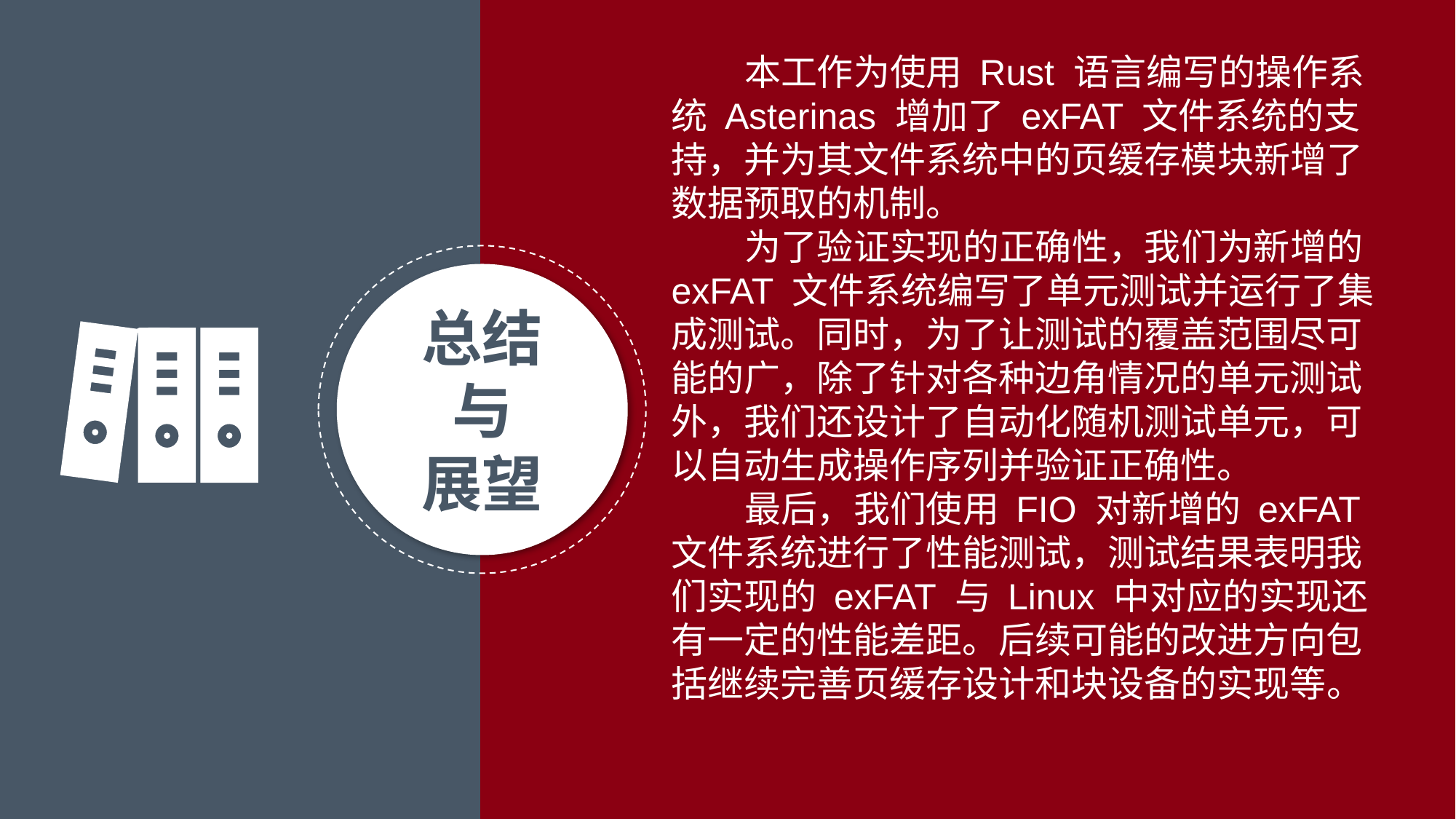

本工作为使用 Rust 语言编写的操作系统 Asterinas 增加了 exFAT 文件系统的支持，并为其文件系统中的页缓存模块新增了数据预取的机制。
为了验证实现的正确性，我们为新增的 exFAT 文件系统编写了单元测试并运行了集成测试。同时，为了让测试的覆盖范围尽可能的广，除了针对各种边角情况的单元测试外，我们还设计了自动化随机测试单元，可以自动生成操作序列并验证正确性。
最后，我们使用 FIO 对新增的 exFAT 文件系统进行了性能测试，测试结果表明我们实现的 exFAT 与 Linux 中对应的实现还有一定的性能差距。后续可能的改进方向包括继续完善页缓存设计和块设备的实现等。

总结
与
展望

15